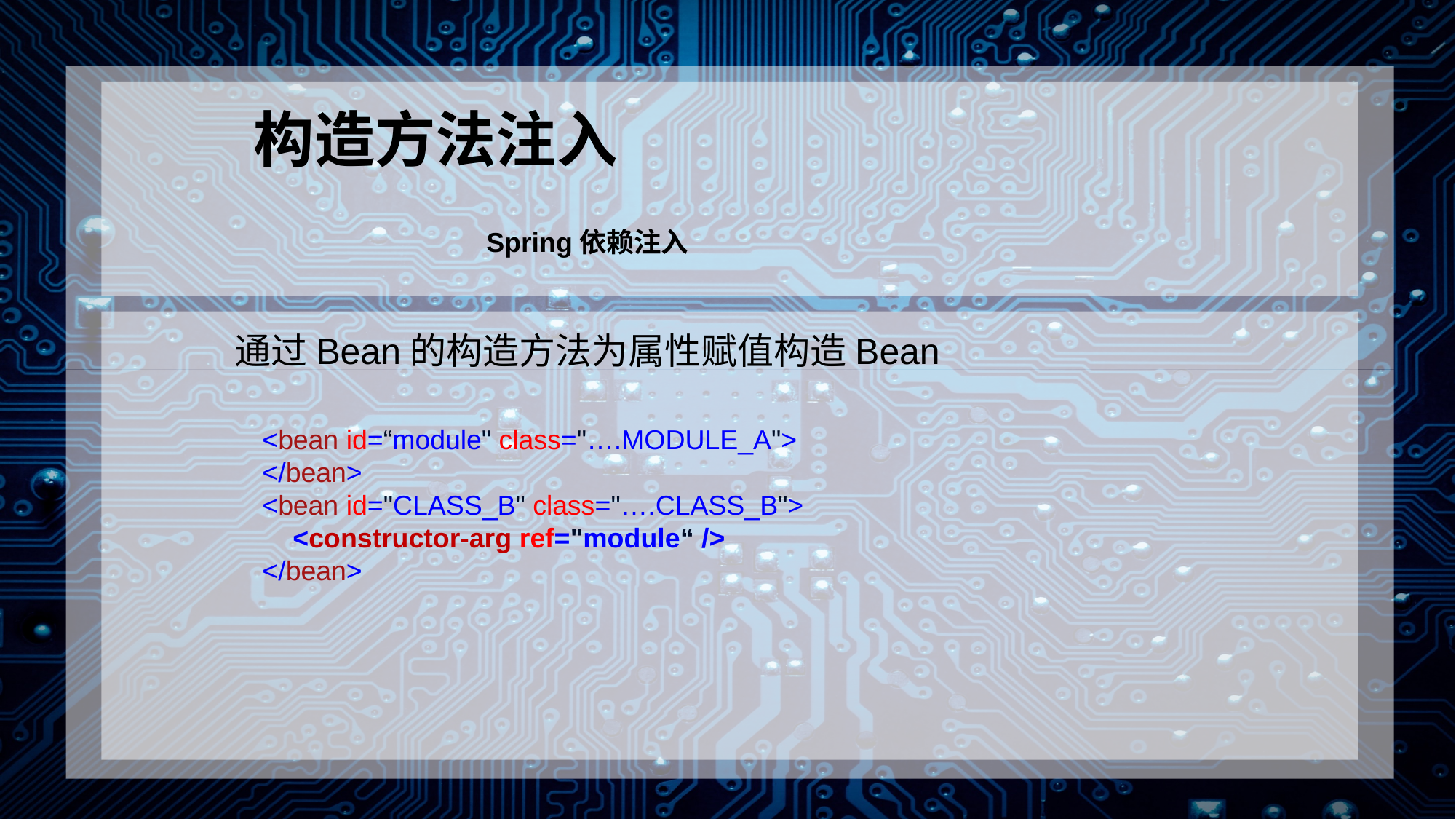

构造方法注入
Spring依赖注入

通过Bean的构造方法为属性赋值构造Bean
<bean id=“module" class="….MODULE_A">
</bean>
<bean id="CLASS_B" class="….CLASS_B">
    <constructor-arg ref="module“ />
</bean>